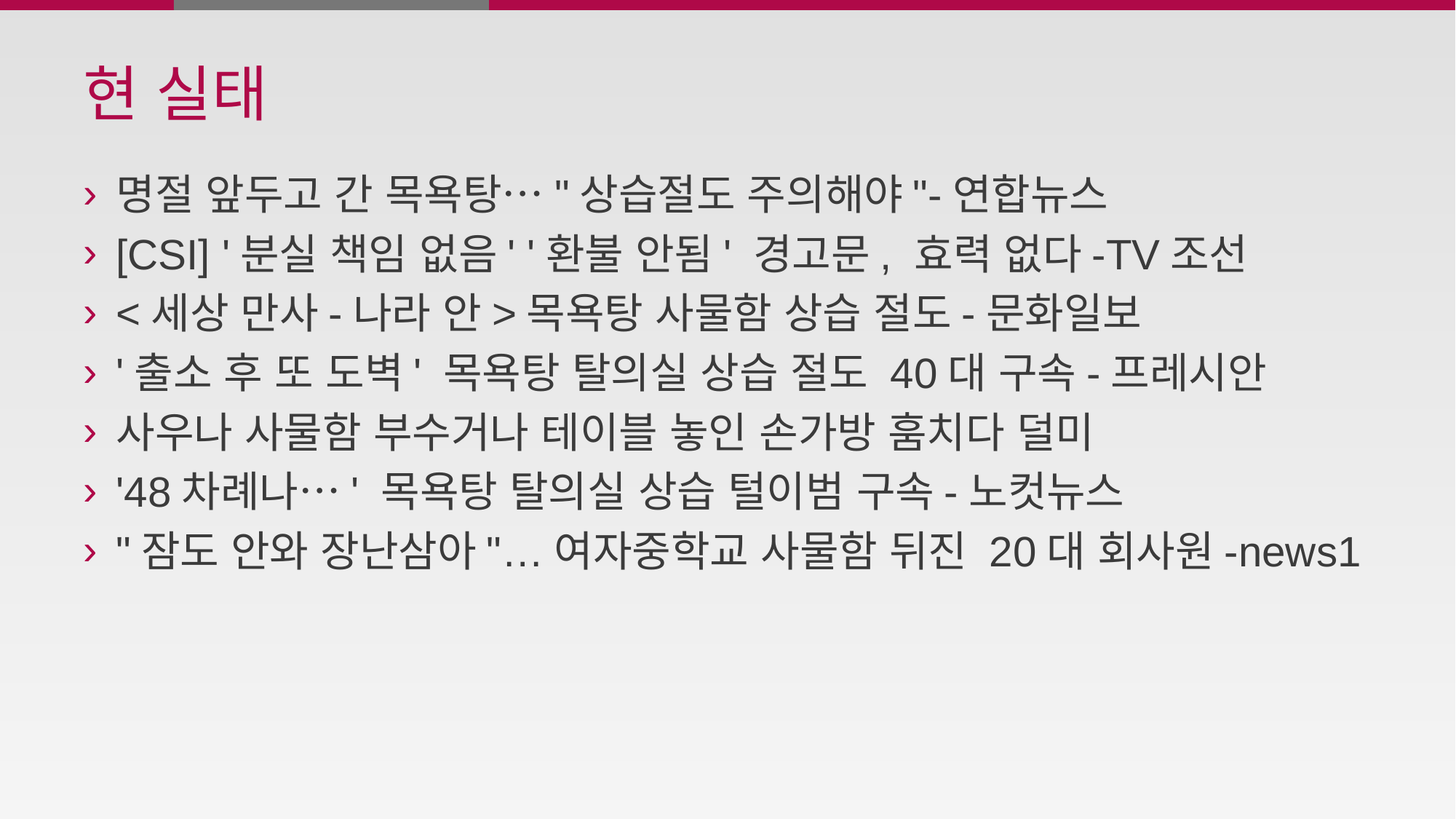

# 현 실태
명절 앞두고 간 목욕탕…"상습절도 주의해야"-연합뉴스
[CSI] '분실 책임 없음' '환불 안됨' 경고문, 효력 없다-TV조선
<세상 만사-나라 안>목욕탕 사물함 상습 절도-문화일보
'출소 후 또 도벽' 목욕탕 탈의실 상습 절도 40대 구속-프레시안
사우나 사물함 부수거나 테이블 놓인 손가방 훔치다 덜미
'48차례나…' 목욕탕 탈의실 상습 털이범 구속-노컷뉴스
"잠도 안와 장난삼아"…여자중학교 사물함 뒤진 20대 회사원-news1